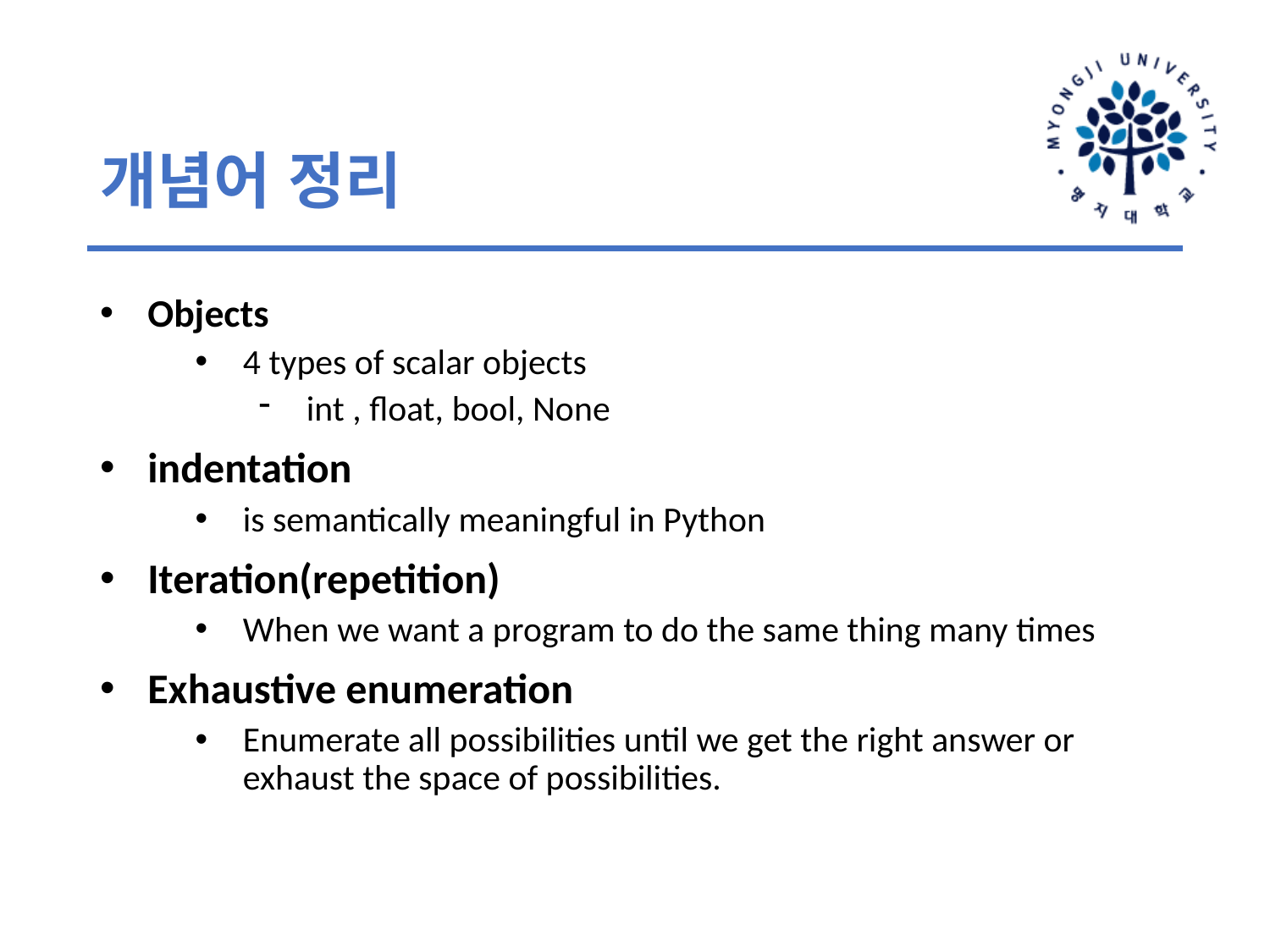

# 개념어 정리
Objects
4 types of scalar objects
int , float, bool, None
indentation
is semantically meaningful in Python
Iteration(repetition)
When we want a program to do the same thing many times
Exhaustive enumeration
Enumerate all possibilities until we get the right answer or exhaust the space of possibilities.